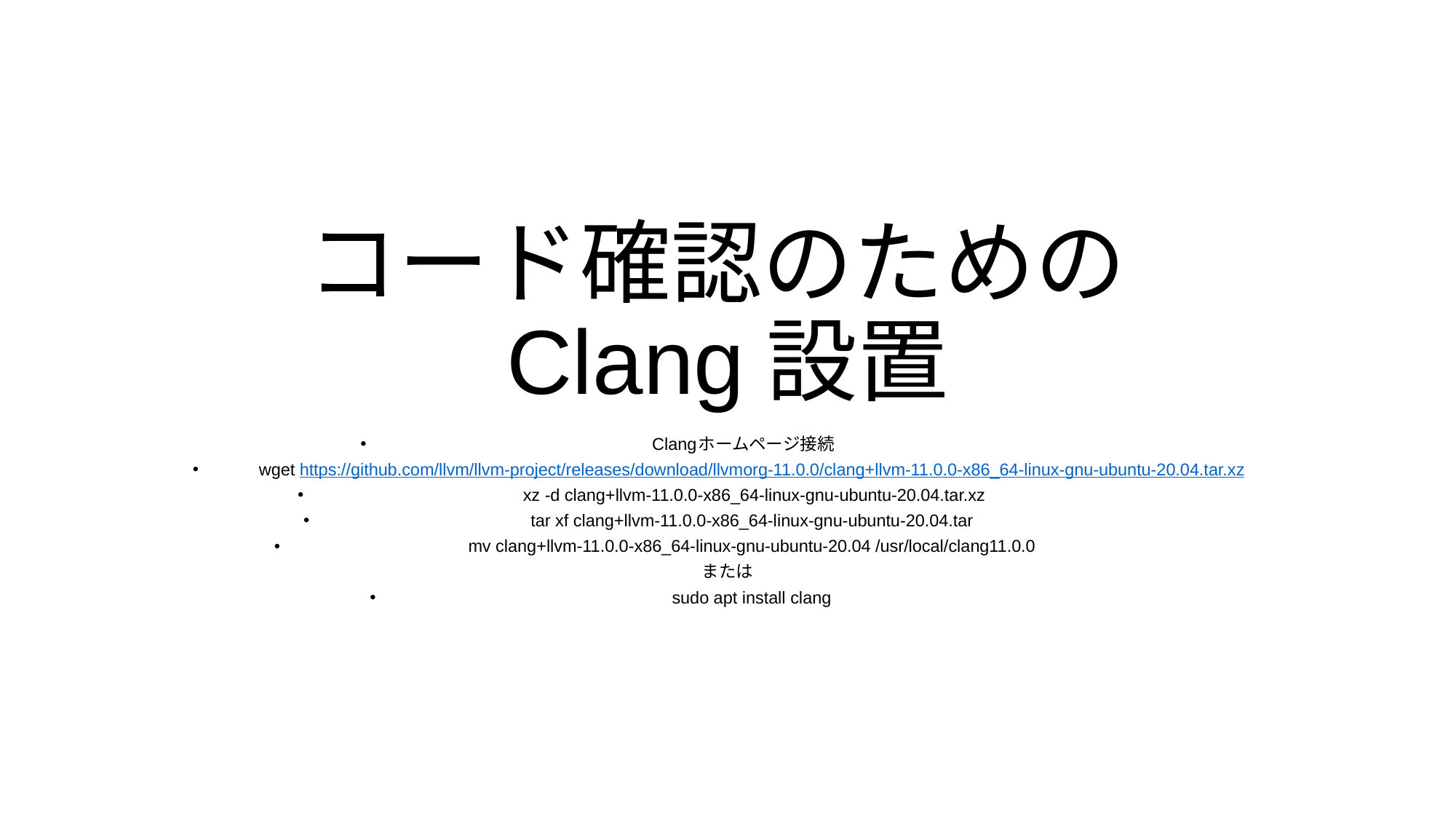

# コード確認のためのClang設置
Clangホームページ接続
wget https://github.com/llvm/llvm-project/releases/download/llvmorg-11.0.0/clang+llvm-11.0.0-x86_64-linux-gnu-ubuntu-20.04.tar.xz
 xz -d clang+llvm-11.0.0-x86_64-linux-gnu-ubuntu-20.04.tar.xz
tar xf clang+llvm-11.0.0-x86_64-linux-gnu-ubuntu-20.04.tar
mv clang+llvm-11.0.0-x86_64-linux-gnu-ubuntu-20.04 /usr/local/clang11.0.0
または
sudo apt install clang